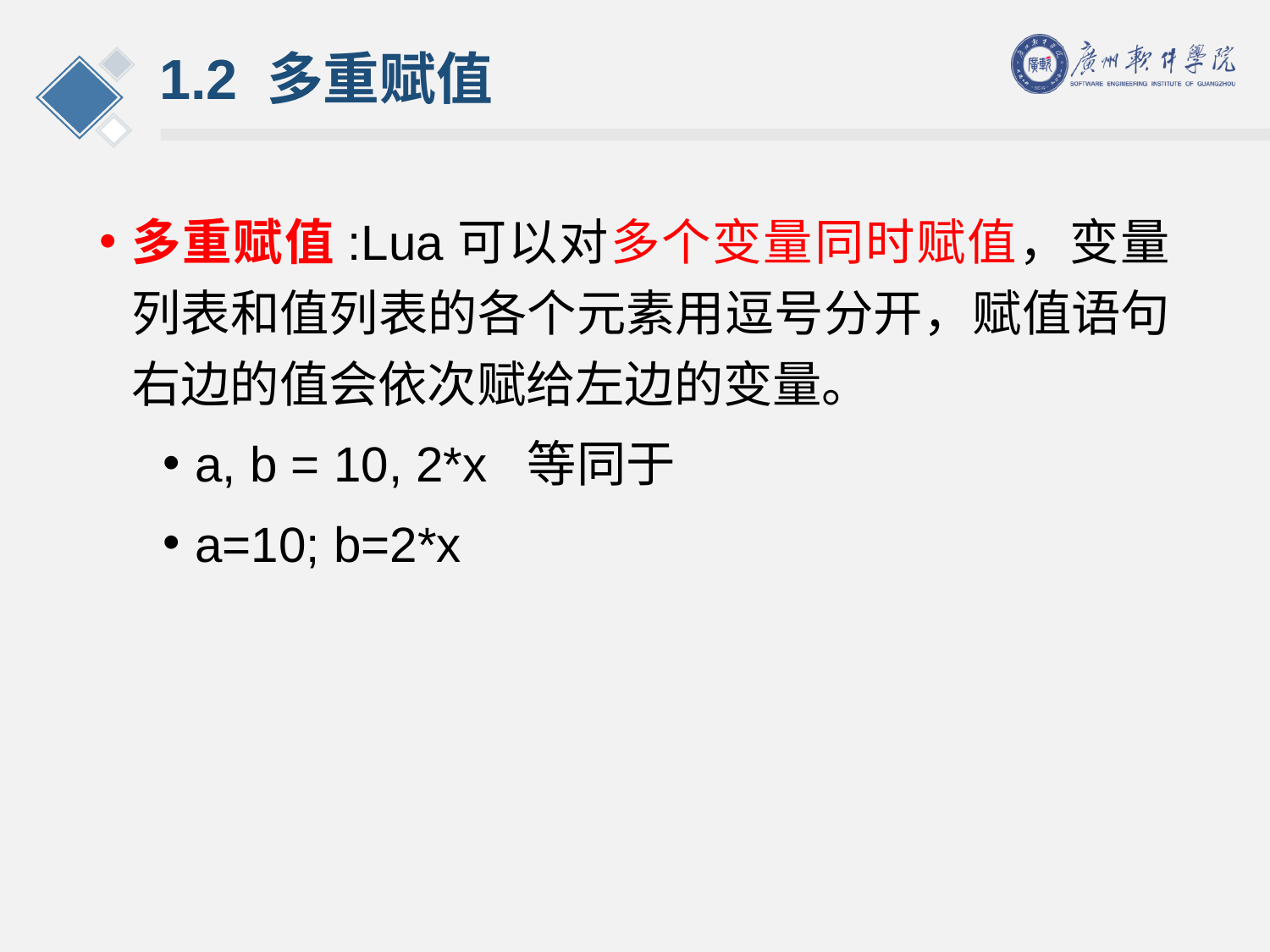

# 1.2 多重赋值
多重赋值:Lua可以对多个变量同时赋值，变量列表和值列表的各个元素用逗号分开，赋值语句右边的值会依次赋给左边的变量。
a, b = 10, 2*x  等同于
a=10; b=2*x